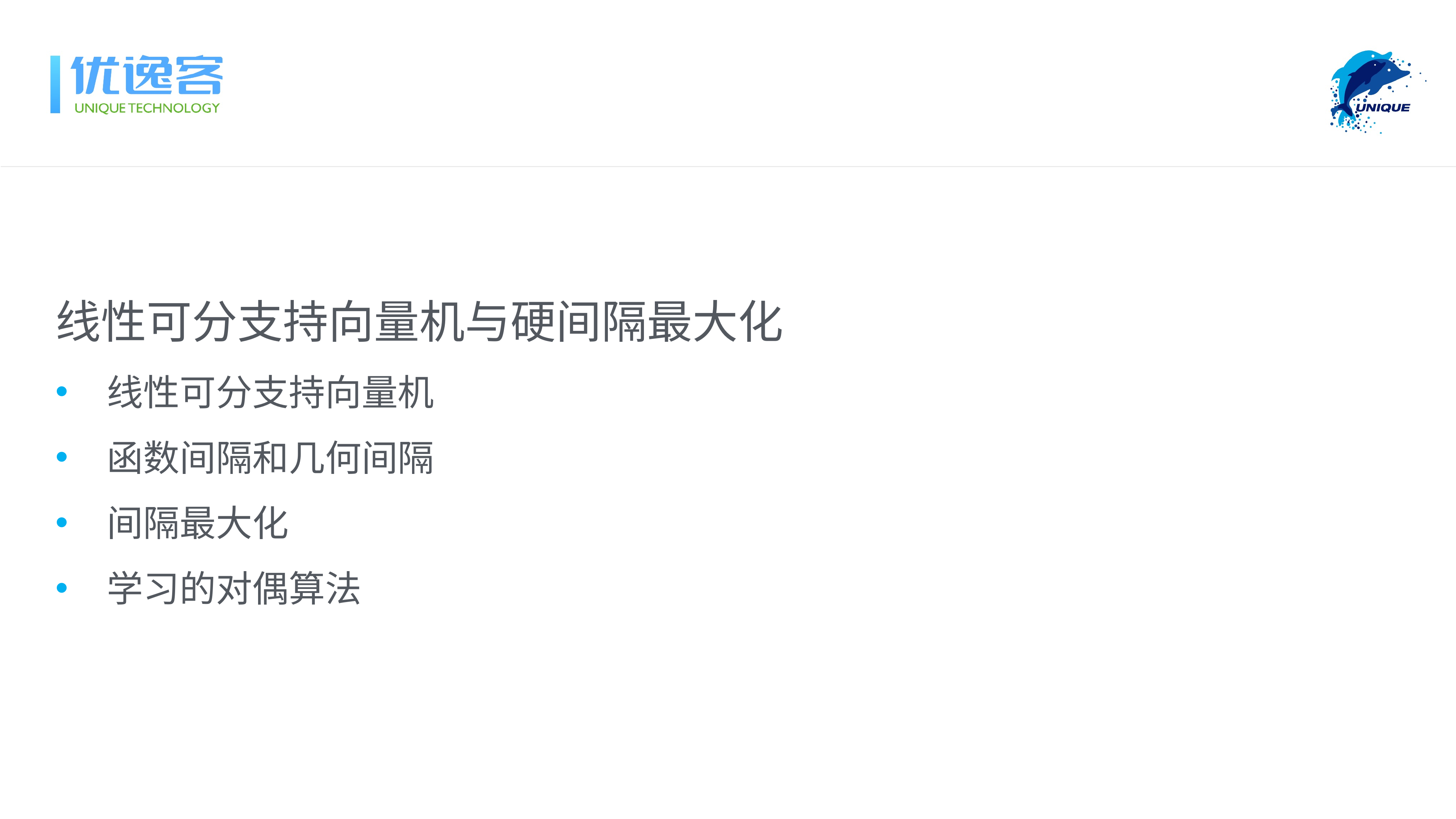

线性可分支持向量机与硬间隔最大化
线性可分支持向量机
函数间隔和几何间隔
间隔最大化
学习的对偶算法